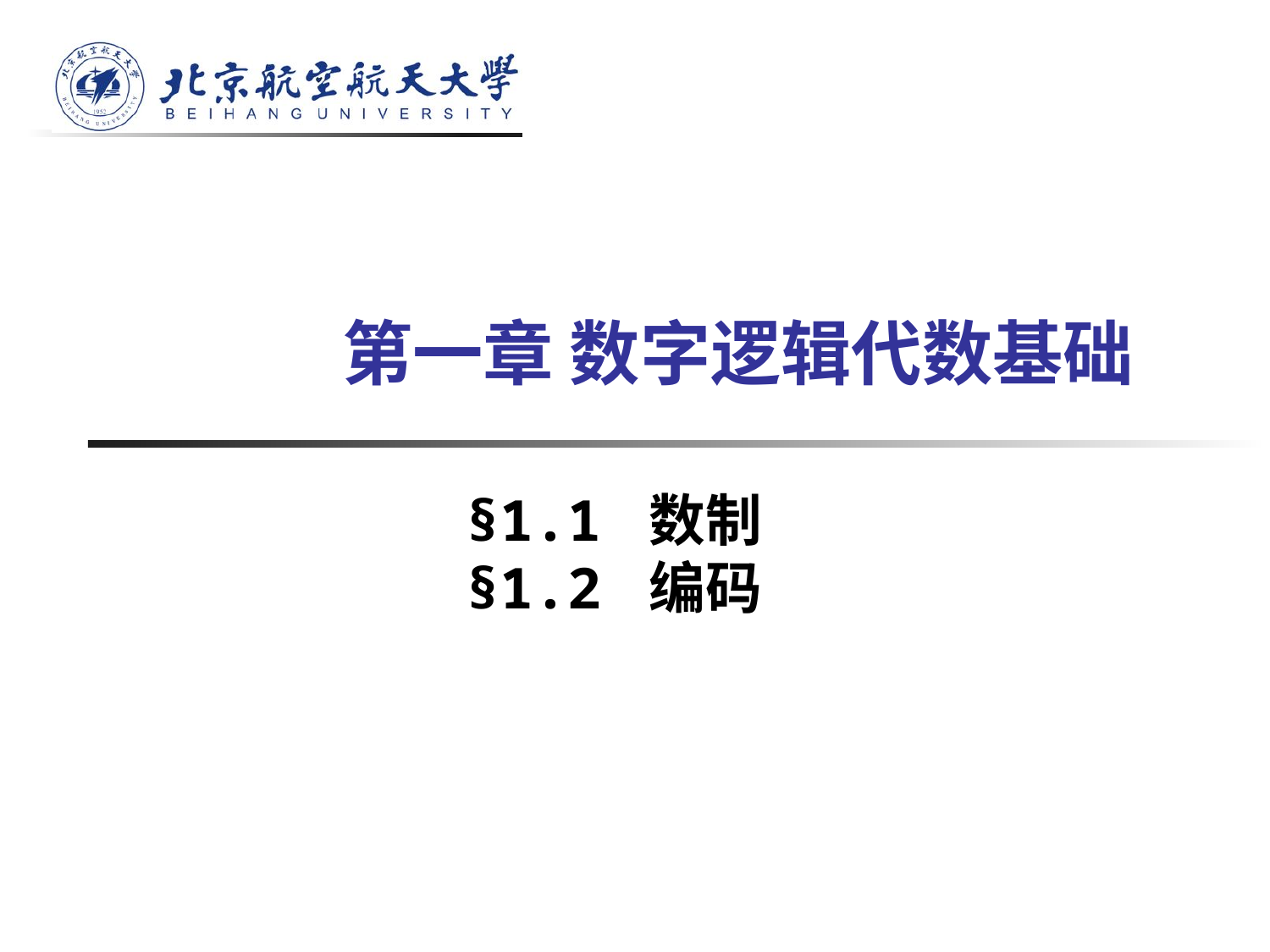

# 第一章 数字逻辑代数基础
§1.1 数制
§1.2 编码